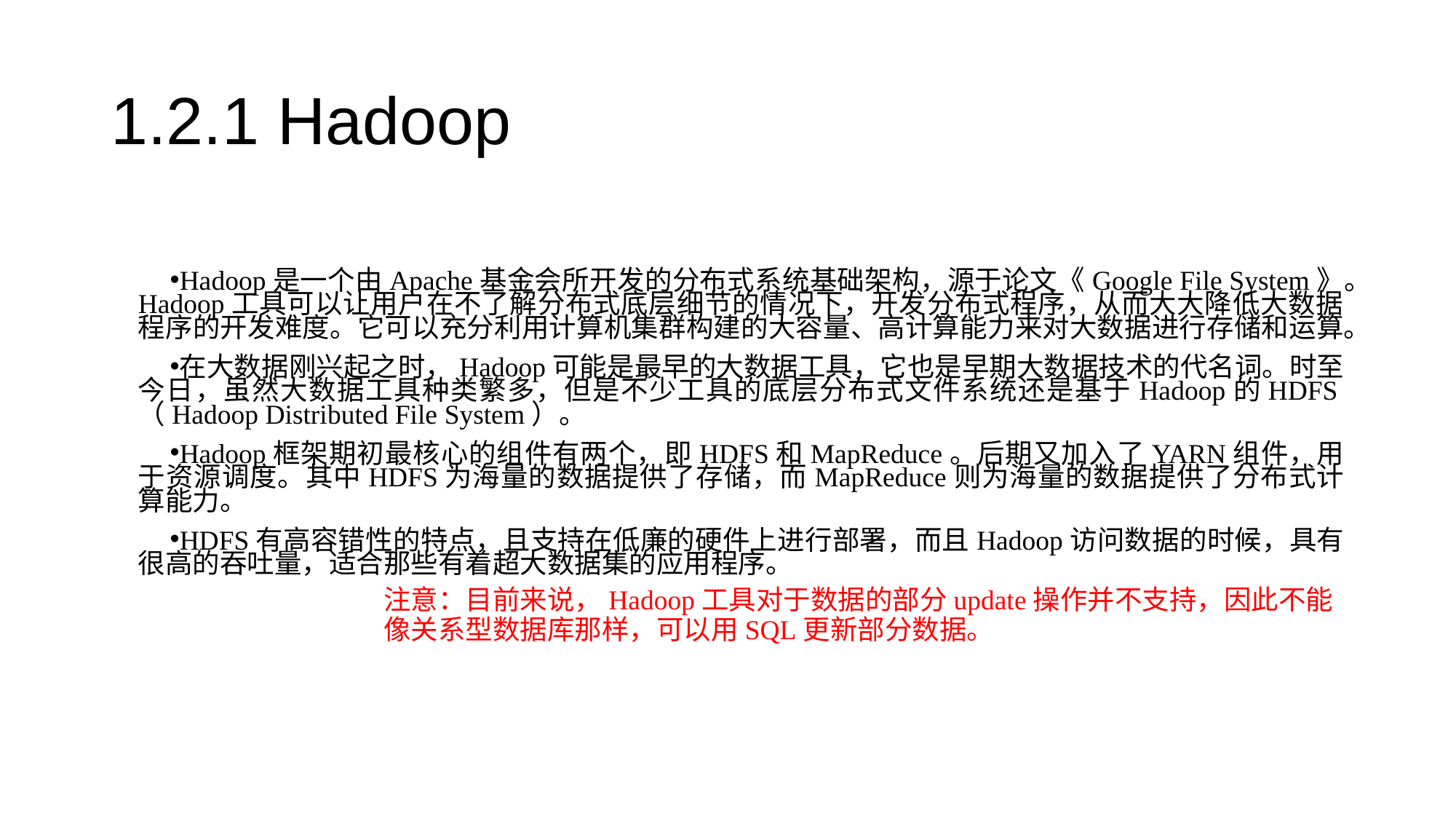

# 1.2.1 Hadoop

Hadoop是一个由Apache基金会所开发的分布式系统基础架构，源于论文《Google File System》。Hadoop工具可以让用户在不了解分布式底层细节的情况下，开发分布式程序，从而大大降低大数据程序的开发难度。它可以充分利用计算机集群构建的大容量、高计算能力来对大数据进行存储和运算。
在大数据刚兴起之时，Hadoop可能是最早的大数据工具，它也是早期大数据技术的代名词。时至今日，虽然大数据工具种类繁多，但是不少工具的底层分布式文件系统还是基于Hadoop的HDFS（Hadoop Distributed File System）。
Hadoop框架期初最核心的组件有两个，即HDFS和MapReduce。后期又加入了YARN组件，用于资源调度。其中HDFS为海量的数据提供了存储，而MapReduce则为海量的数据提供了分布式计算能力。
HDFS有高容错性的特点，且支持在低廉的硬件上进行部署，而且Hadoop访问数据的时候，具有很高的吞吐量，适合那些有着超大数据集的应用程序。
注意：目前来说，Hadoop工具对于数据的部分update操作并不支持，因此不能像关系型数据库那样，可以用SQL更新部分数据。